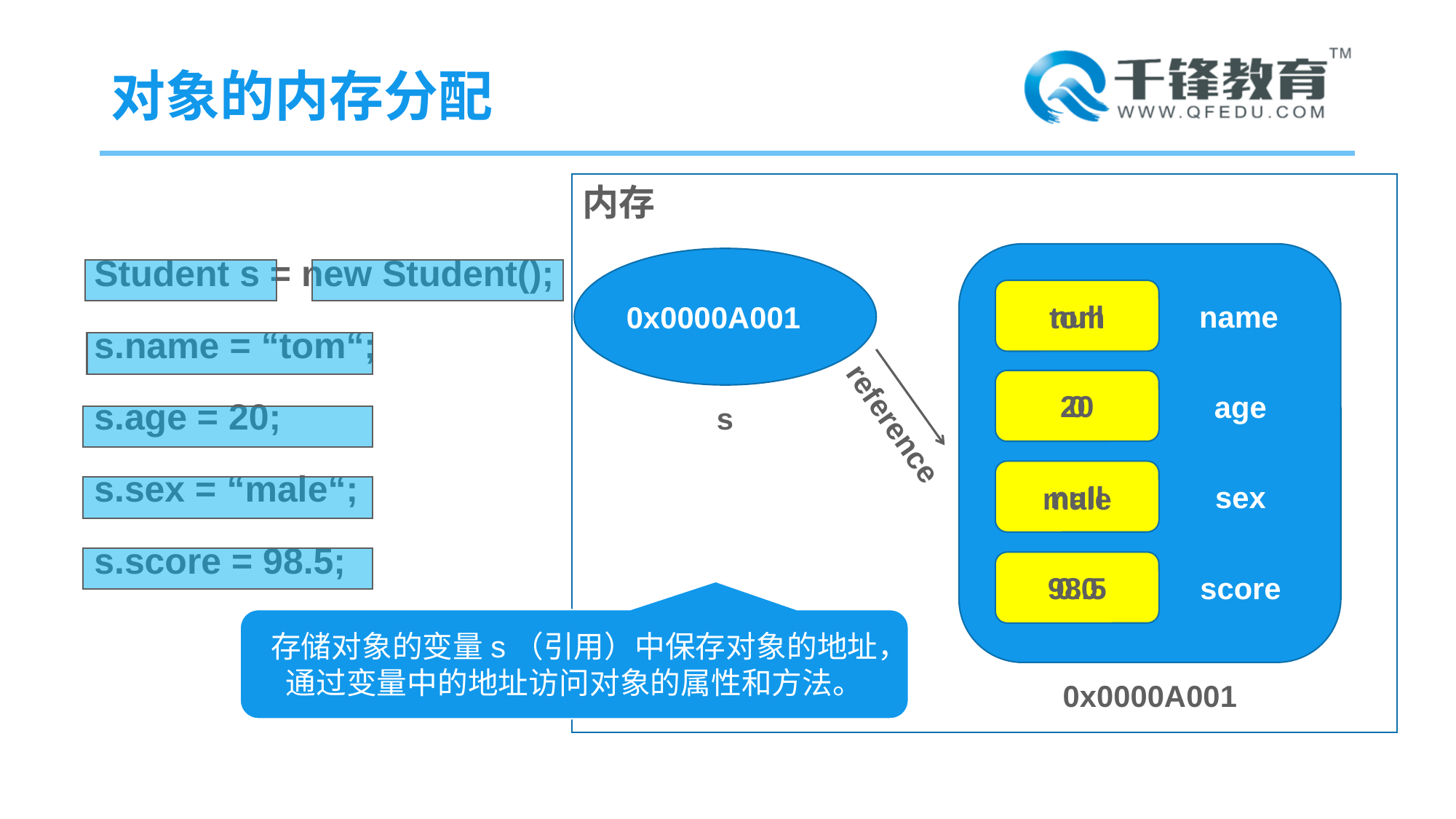

# 对象的内存分配

Student s = new Student();
s.name = “tom“;
s.age = 20;
s.sex = “male“;
s.score = 98.5;

内存

name

age

sex

score
0x0000A001

s

null
0x0000A001
reference
tom

20
0

null
male

0.0
98.5
存储对象的变量s（引用）中保存对象的地址，
通过变量中的地址访问对象的属性和方法。